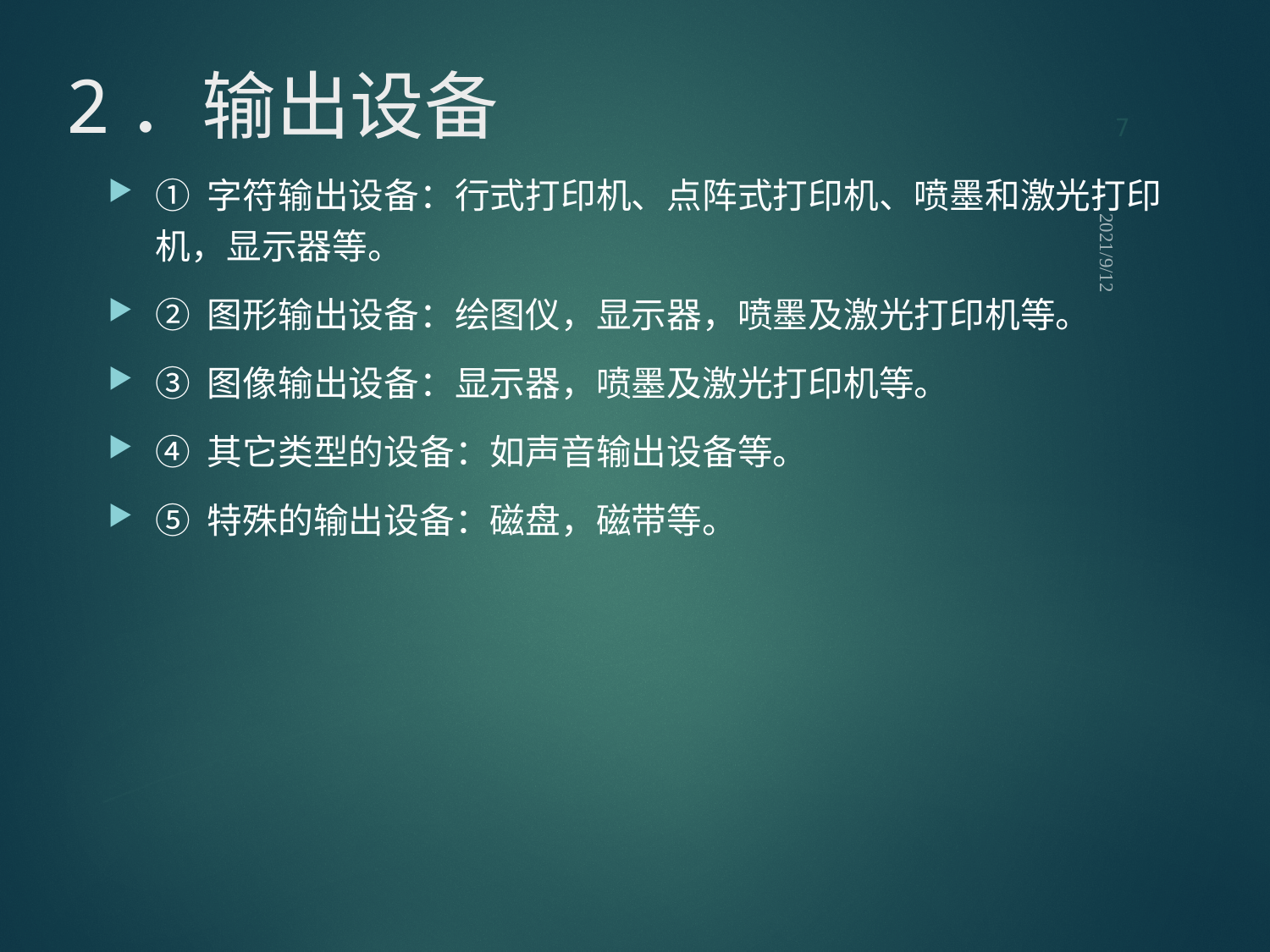

7
# 2．输出设备
① 字符输出设备：行式打印机、点阵式打印机、喷墨和激光打印机，显示器等。
② 图形输出设备：绘图仪，显示器，喷墨及激光打印机等。
③ 图像输出设备：显示器，喷墨及激光打印机等。
④ 其它类型的设备：如声音输出设备等。
⑤ 特殊的输出设备：磁盘，磁带等。
2021/9/12